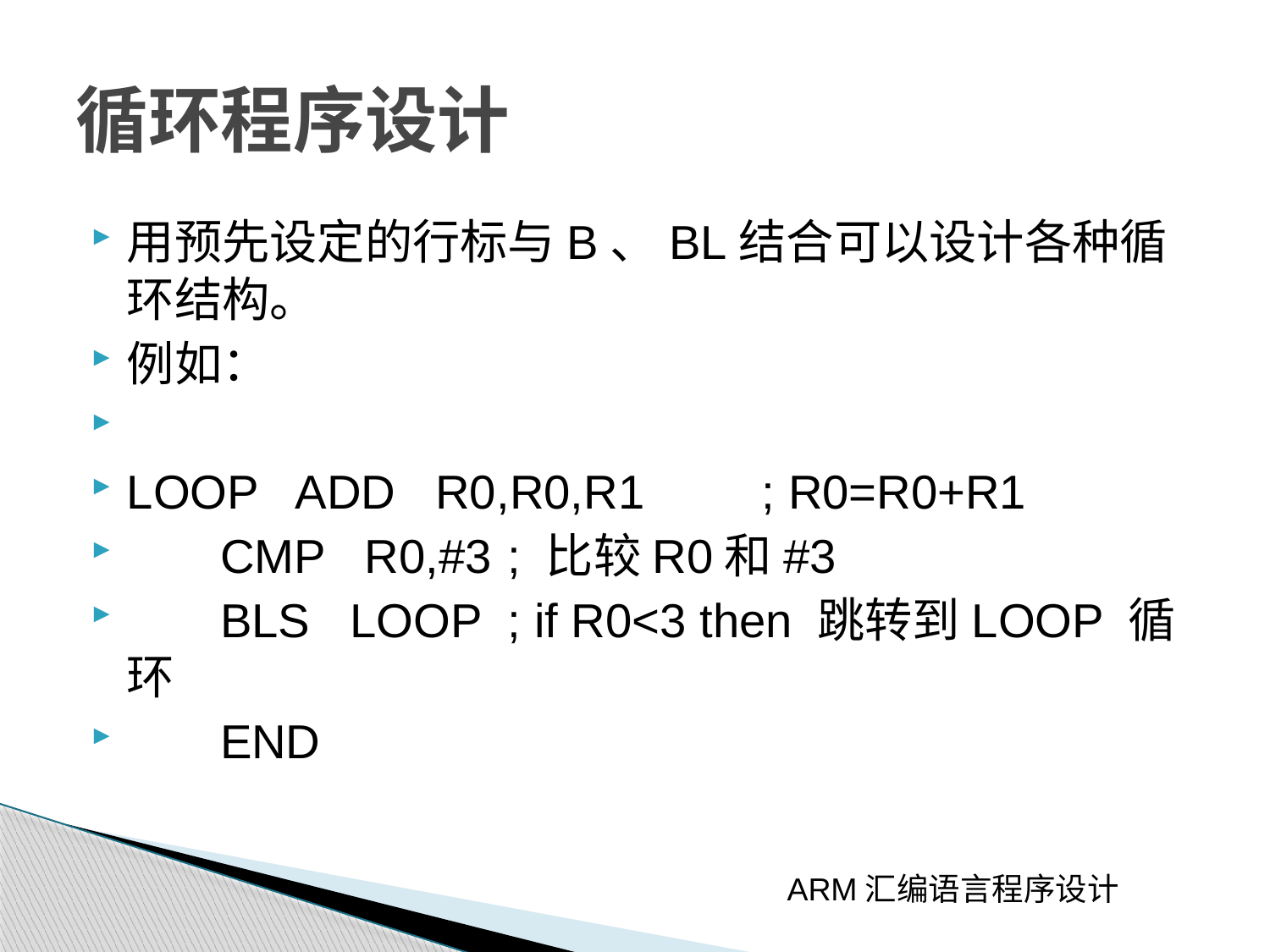

# 循环程序设计
用预先设定的行标与B、BL结合可以设计各种循环结构。
例如：

LOOP   ADD   R0,R0,R1	; R0=R0+R1
       CMP   R0,#3	; 比较R0和#3
       BLS   LOOP	; if R0<3 then 跳转到LOOP 循环
       END

         ARM汇编语言程序设计